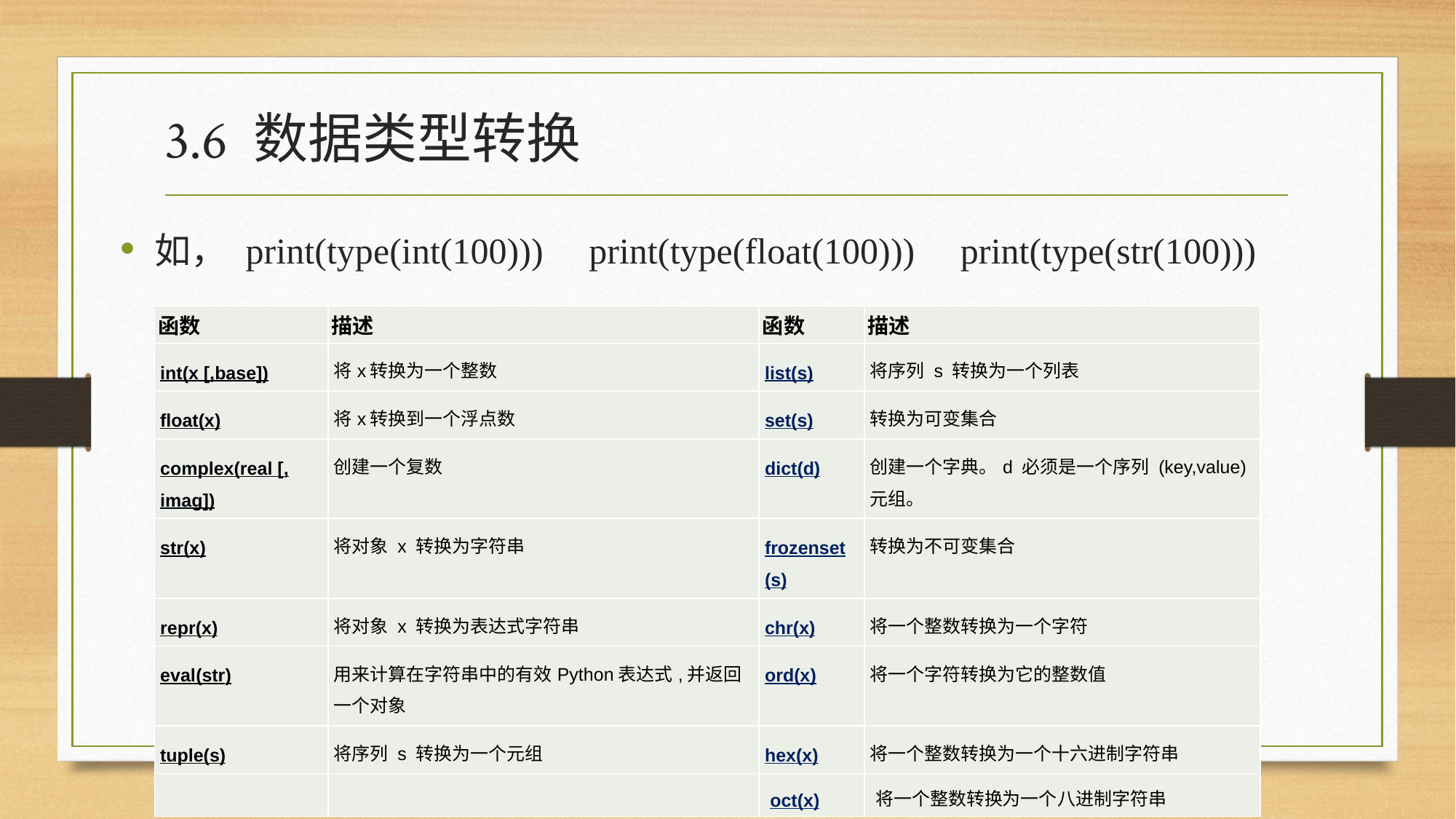

# 3.6 数据类型转换
如， print(type(int(100)))     print(type(float(100)))     print(type(str(100)))

| 函数 | 描述 | 函数 | 描述 |
| --- | --- | --- | --- |
| int(x [,base]) | 将x转换为一个整数 | list(s) | 将序列 s 转换为一个列表 |
| float(x) | 将x转换到一个浮点数 | set(s) | 转换为可变集合 |
| complex(real [,imag]) | 创建一个复数 | dict(d) | 创建一个字典。d 必须是一个序列 (key,value)元组。 |
| str(x) | 将对象 x 转换为字符串 | frozenset(s) | 转换为不可变集合 |
| repr(x) | 将对象 x 转换为表达式字符串 | chr(x) | 将一个整数转换为一个字符 |
| eval(str) | 用来计算在字符串中的有效Python表达式,并返回一个对象 | ord(x) | 将一个字符转换为它的整数值 |
| tuple(s) | 将序列 s 转换为一个元组 | hex(x) | 将一个整数转换为一个十六进制字符串 |
|  |  | oct(x) | 将一个整数转换为一个八进制字符串 |